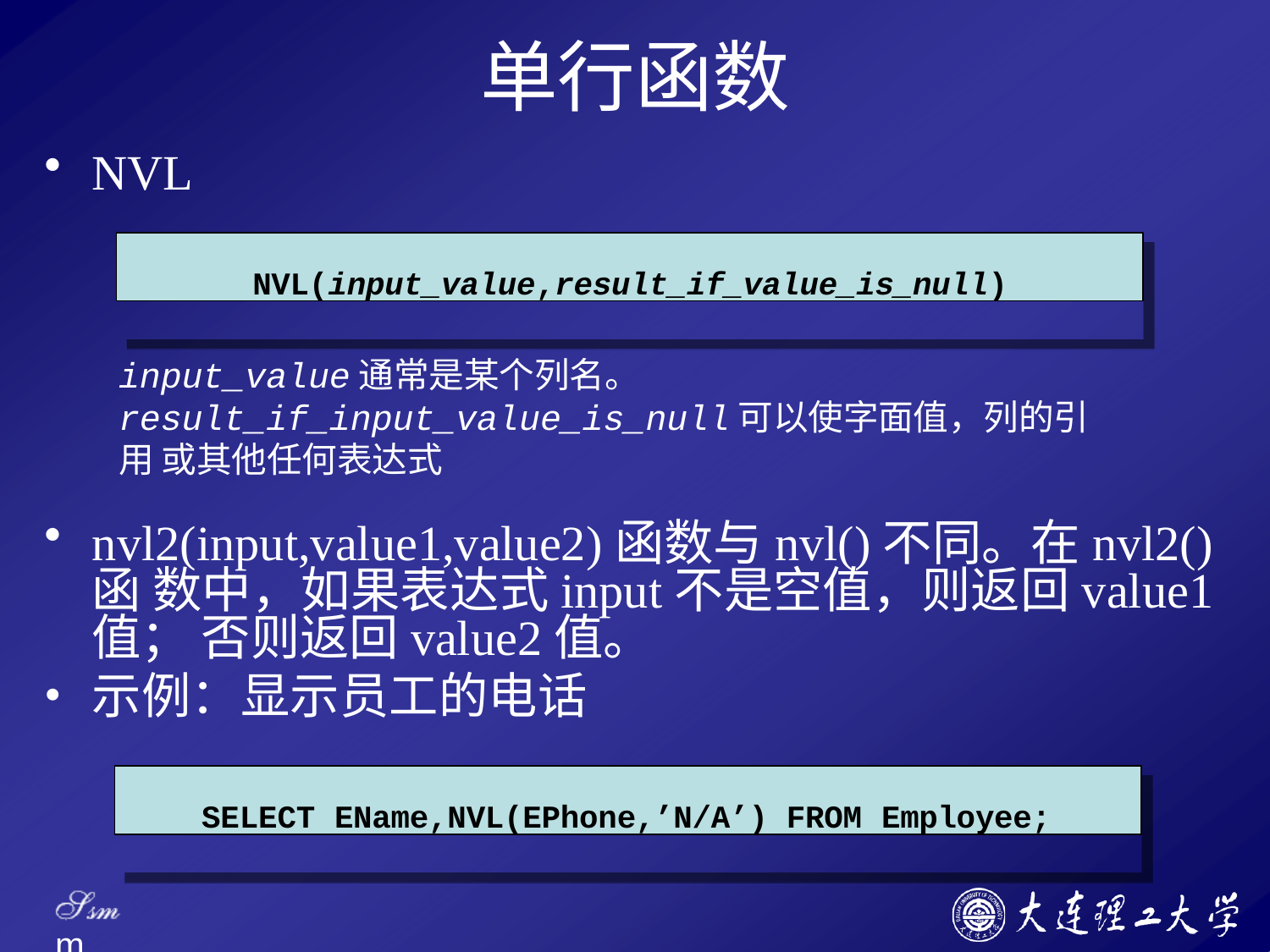

# 单行函数
NVL
NVL(input_value,result_if_value_is_null)

input_value通常是某个列名。 result_if_input_value_is_null可以使字面值，列的引用 或其他任何表达式

nvl2(input,value1,value2)函数与nvl()不同。在nvl2()函 数中，如果表达式input不是空值，则返回value1值； 否则返回value2值。
示例：显示员工的电话
SELECT EName,NVL(EPhone,’N/A’) FROM Employee;

Ssm